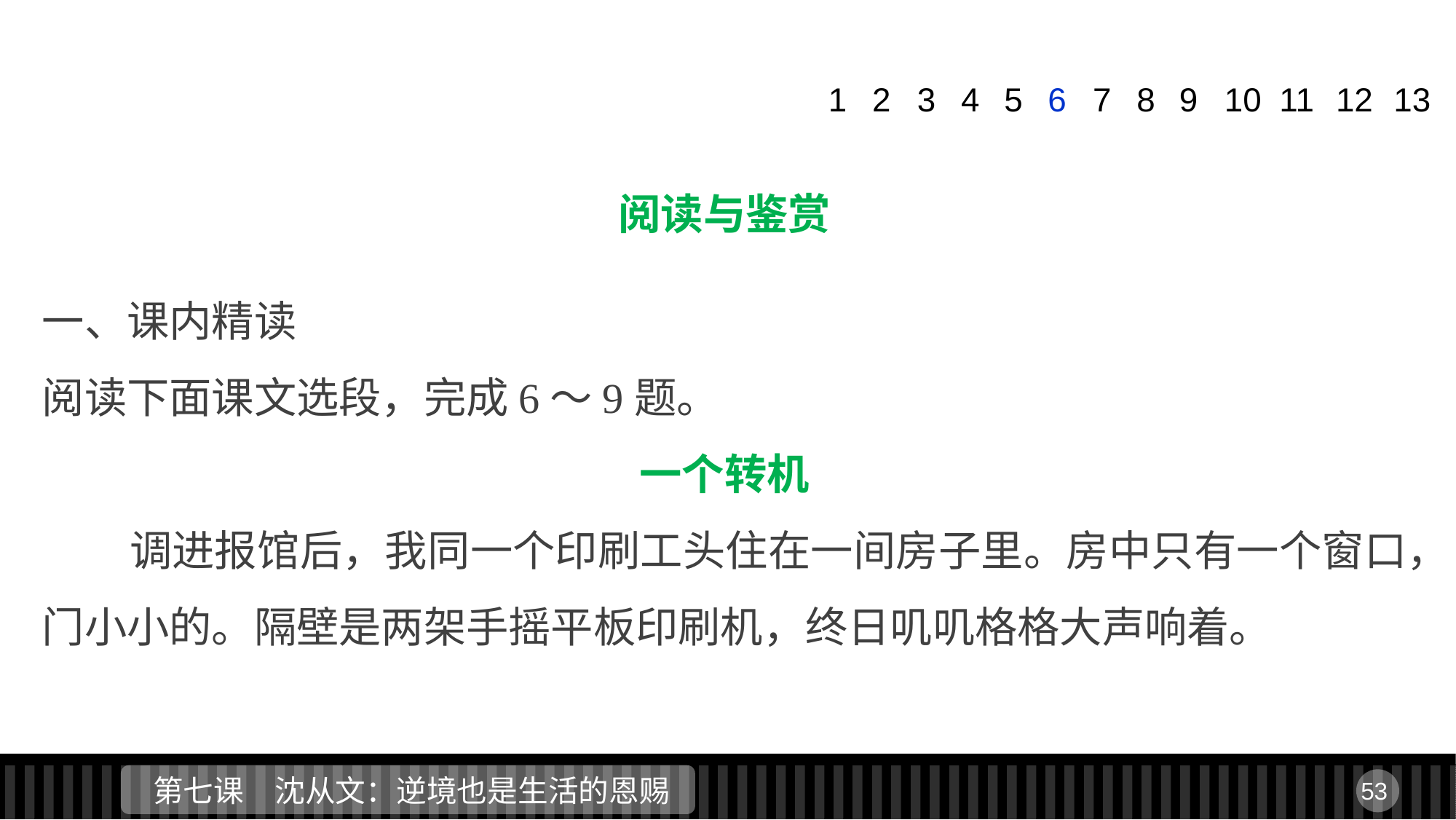

1
2
3
4
5
6
7
8
9
11
12
13
10
阅读与鉴赏
一、课内精读
阅读下面课文选段，完成6～9题。
一个转机
        调进报馆后，我同一个印刷工头住在一间房子里。房中只有一个窗口，门小小的。隔壁是两架手摇平板印刷机，终日叽叽格格大声响着。